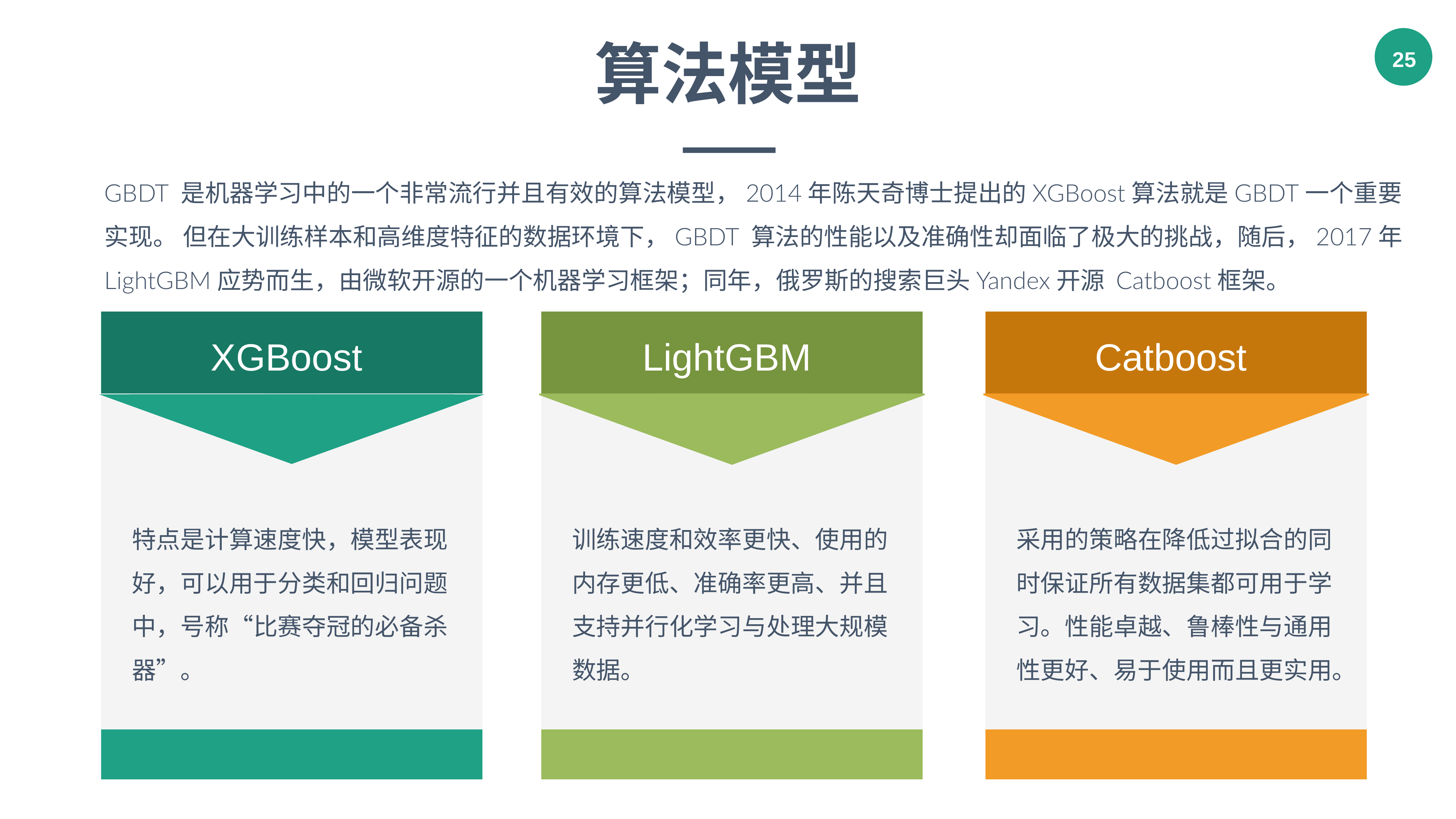

算法模型

GBDT 是机器学习中的一个非常流行并且有效的算法模型，2014年陈天奇博士提出的XGBoost算法就是GBDT一个重要实现。 但在大训练样本和高维度特征的数据环境下，GBDT 算法的性能以及准确性却面临了极大的挑战，随后，2017年LightGBM应势而生，由微软开源的一个机器学习框架；同年，俄罗斯的搜索巨头Yandex开源 Catboost框架。

XGBoost

特点是计算速度快，模型表现好，可以用于分类和回归问题中，号称“比赛夺冠的必备杀器”。

LightGBM

训练速度和效率更快、使用的内存更低、准确率更高、并且支持并行化学习与处理大规模数据。

Catboost

采用的策略在降低过拟合的同时保证所有数据集都可用于学习。性能卓越、鲁棒性与通用性更好、易于使用而且更实用。